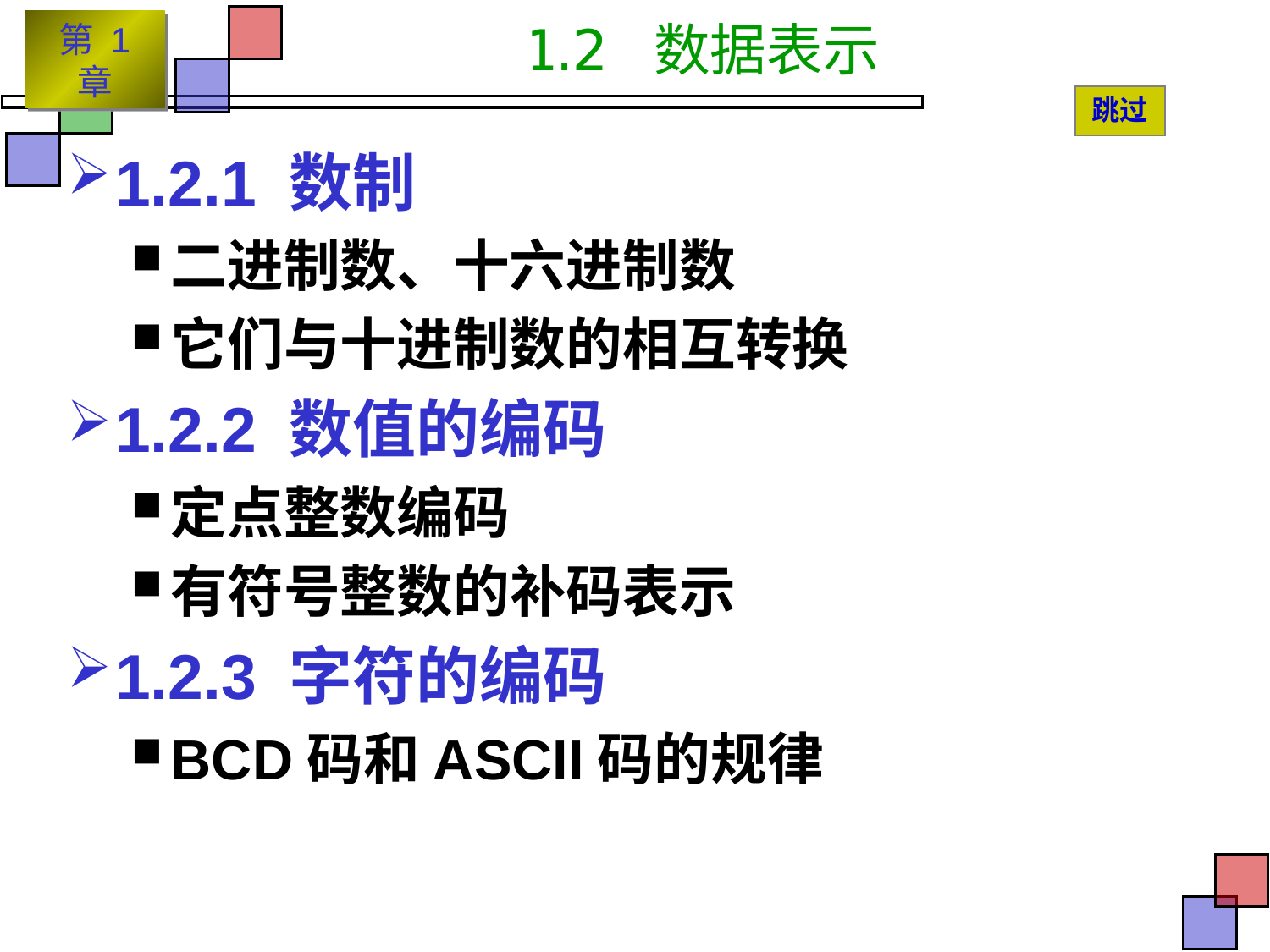

# 1.2  数据表示
跳过
1.2.1 数制
二进制数、十六进制数
它们与十进制数的相互转换
1.2.2 数值的编码
定点整数编码
有符号整数的补码表示
1.2.3 字符的编码
BCD码和ASCII码的规律